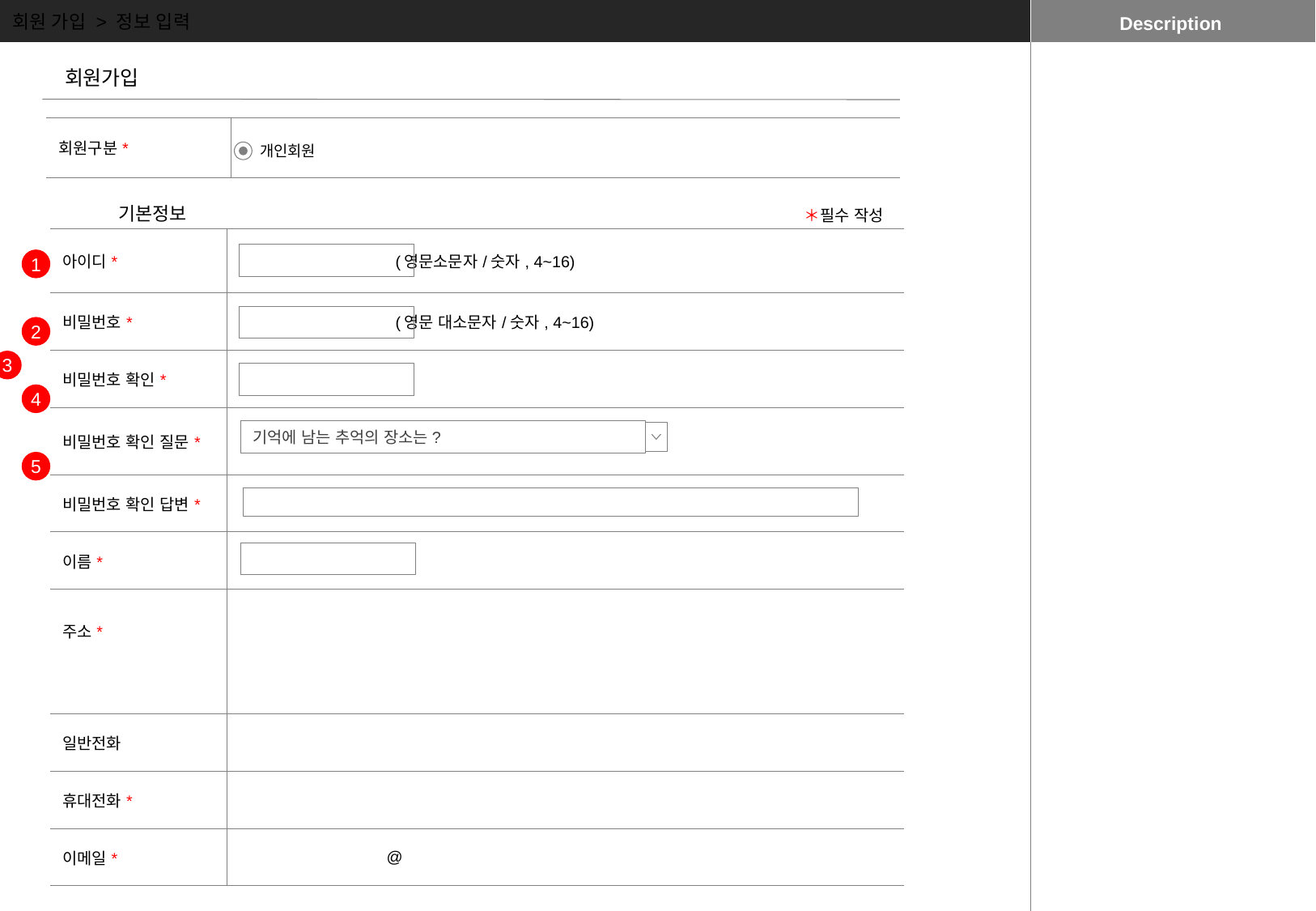

회원 가입 > 정보 입력
Description

회원가입
| 회원구분\* |  |
| --- | --- |
개인회원

＊필수 작성
기본정보
| 아이디\* | (영문소문자/숫자, 4~16) |
| --- | --- |
| 비밀번호\* | (영문 대소문자/숫자, 4~16) |
| 비밀번호 확인\* |  |
| 비밀번호 확인 질문\* |  |
| 비밀번호 확인 답변\* |  |
| 이름\* |  |
| 주소\* |  |
| 일반전화 |  |
| 휴대전화\* |  |
| 이메일\* | @ |

1
3

2
3

4
기억에 남는 추억의 장소는?

5